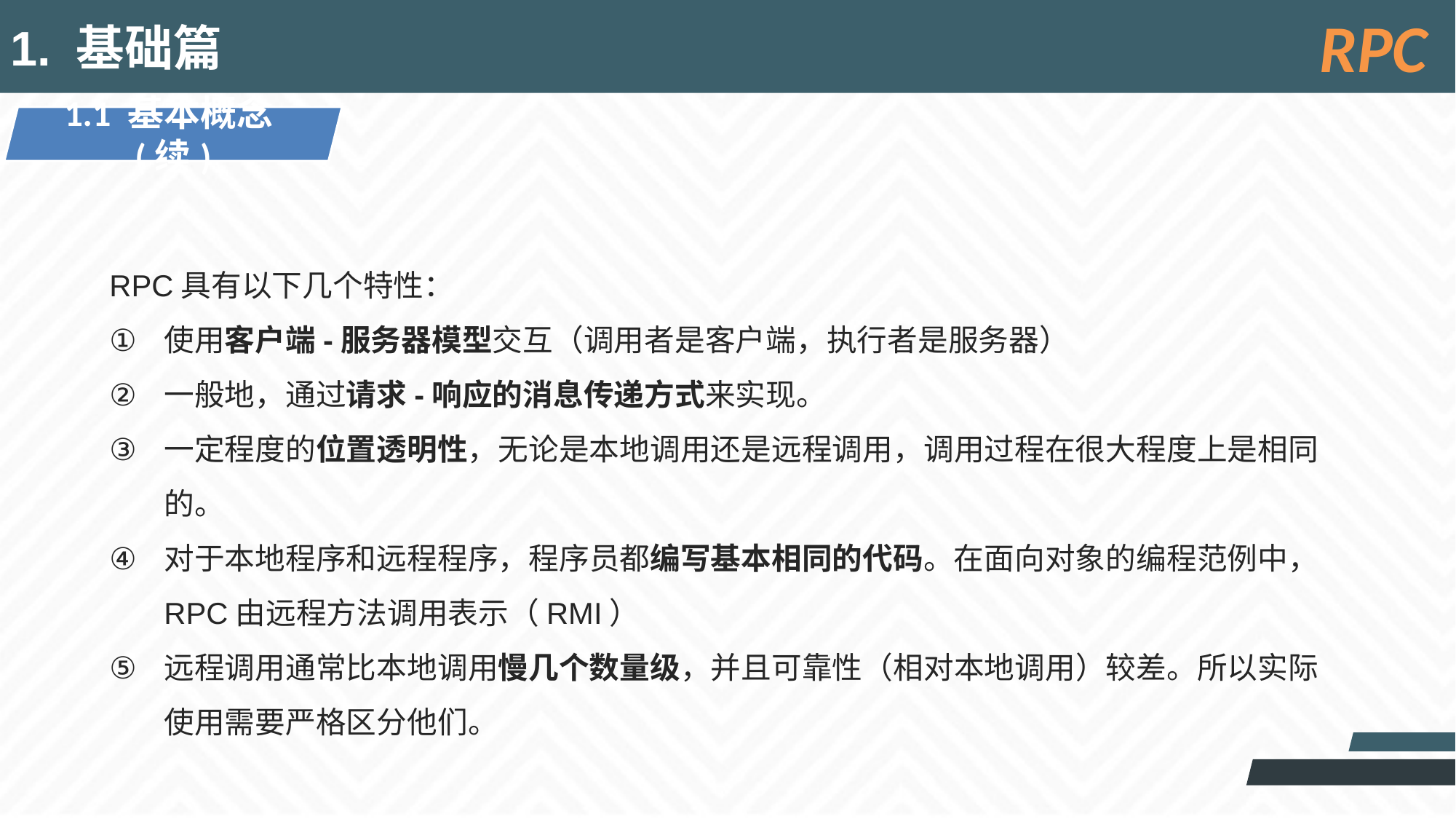

1. 基础篇
RPC
1.1 基本概念(续)
RPC具有以下几个特性：
使用客户端-服务器模型交互（调用者是客户端，执行者是服务器）
一般地，通过请求-响应的消息传递方式来实现。
一定程度的位置透明性，无论是本地调用还是远程调用，调用过程在很大程度上是相同的。
对于本地程序和远程程序，程序员都编写基本相同的代码。在面向对象的编程范例中，RPC由远程方法调用表示（RMI）
远程调用通常比本地调用慢几个数量级，并且可靠性（相对本地调用）较差。所以实际使用需要严格区分他们。